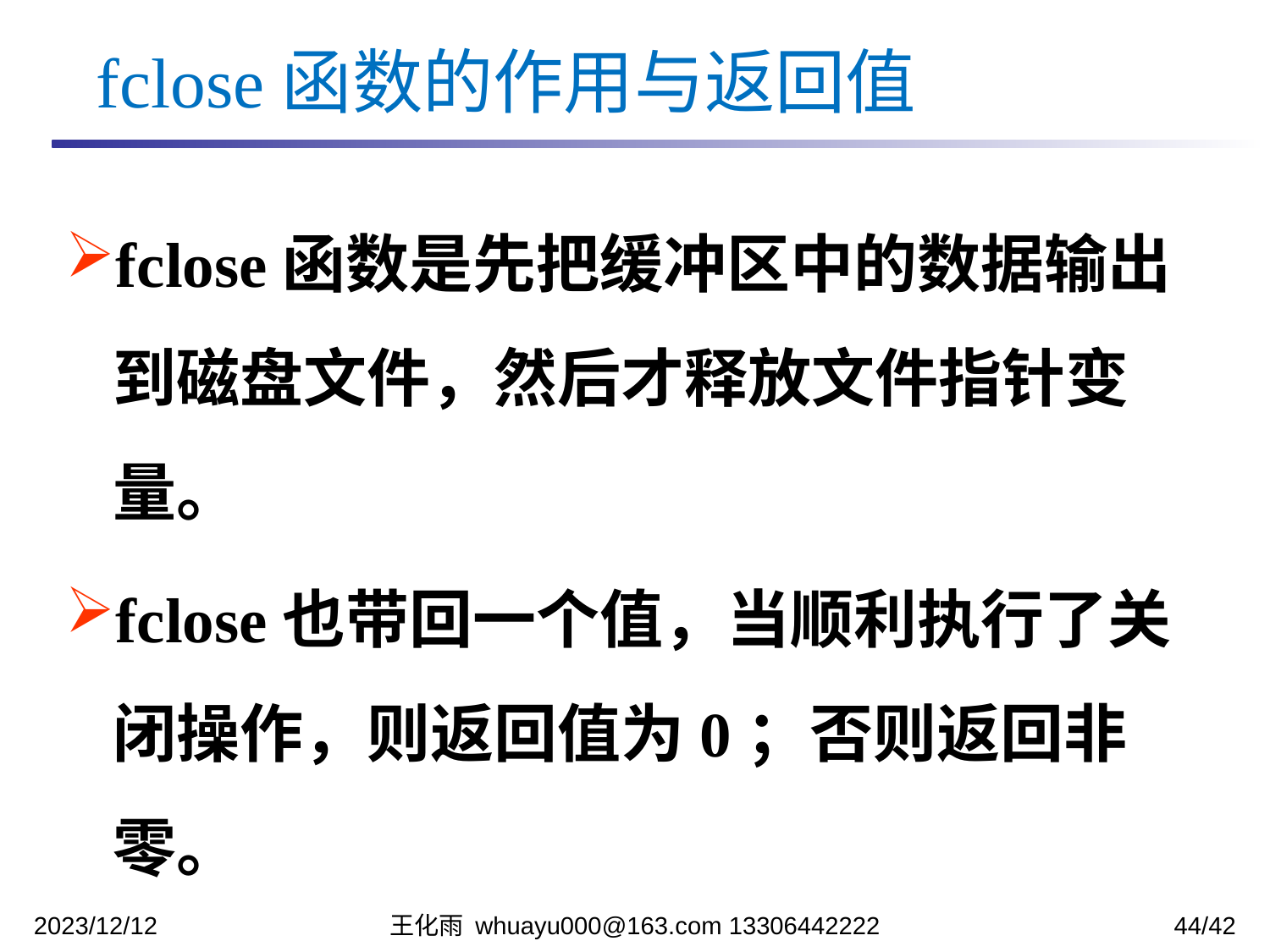

fclose函数的作用与返回值
fclose函数是先把缓冲区中的数据输出到磁盘文件，然后才释放文件指针变量。
fclose也带回一个值，当顺利执行了关闭操作，则返回值为0；否则返回非零。
2023/12/12
王化雨 whuayu000@163.com 13306442222
44/42